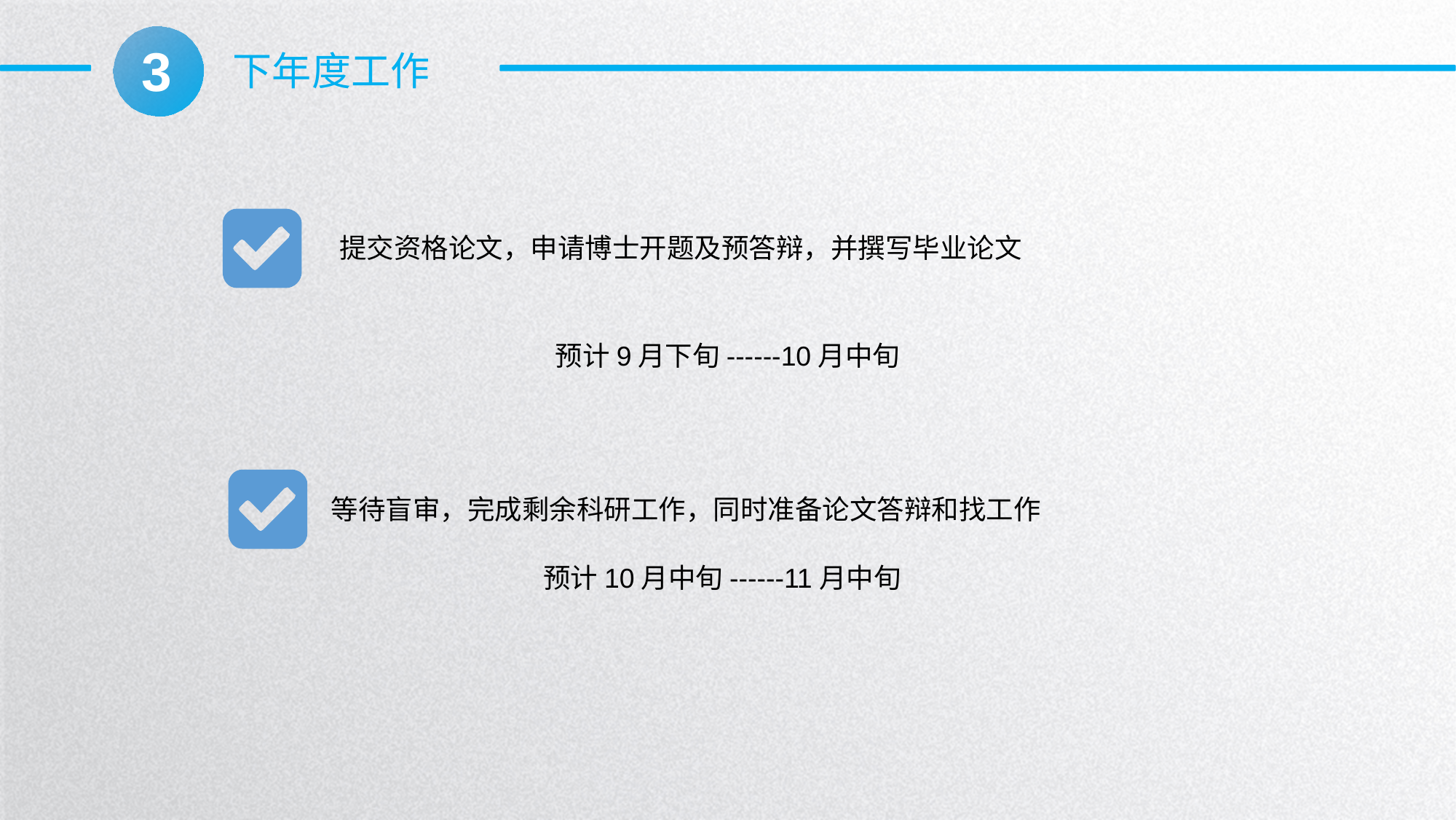

3
下年度工作

提交资格论文，申请博士开题及预答辩，并撰写毕业论文
预计9月下旬------10月中旬

等待盲审，完成剩余科研工作，同时准备论文答辩和找工作
预计10月中旬------11月中旬